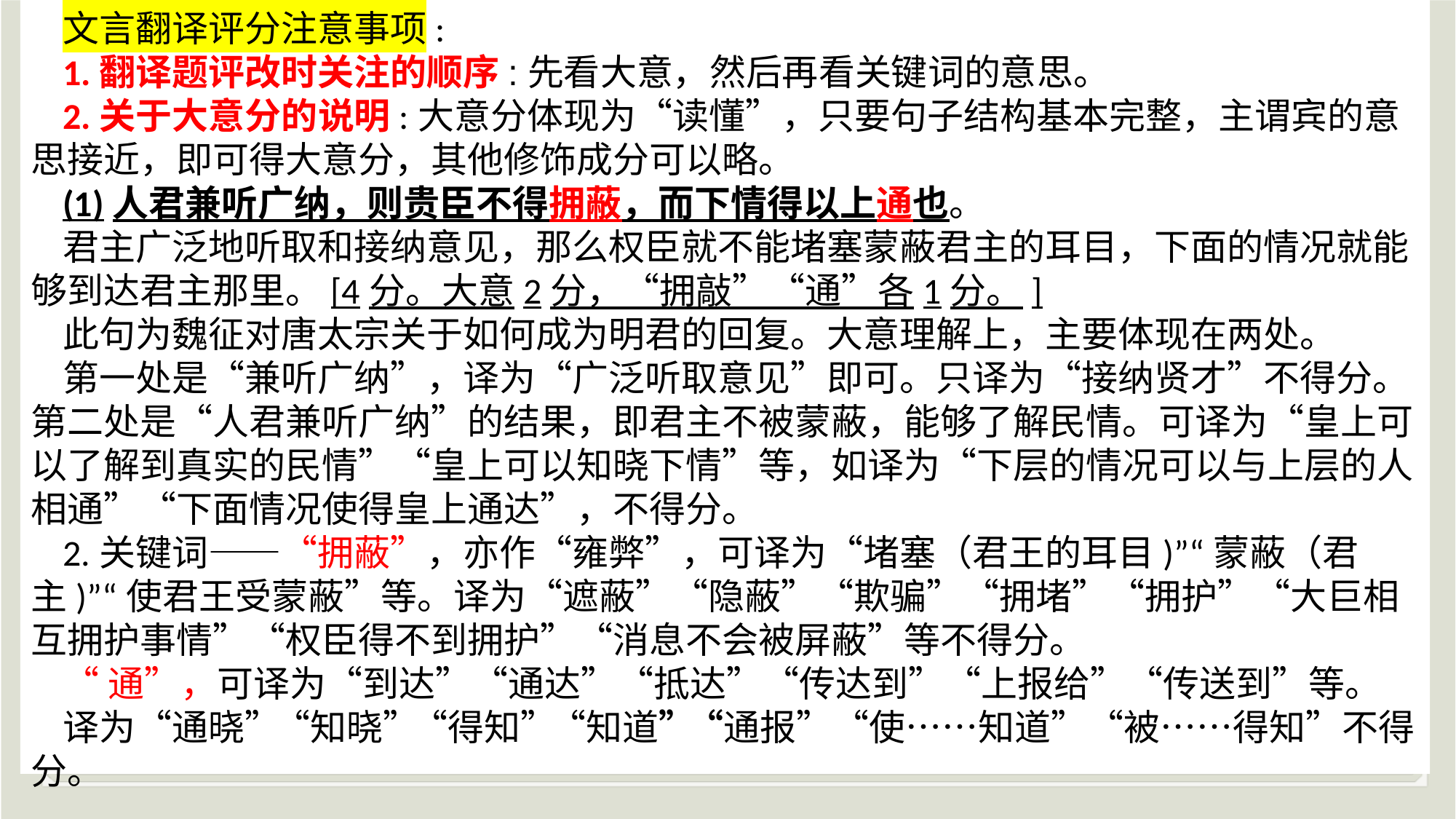

文言翻译评分注意事项:
1.翻译题评改时关注的顺序:先看大意，然后再看关键词的意思。
2.关于大意分的说明:大意分体现为“读懂”，只要句子结构基本完整，主谓宾的意思接近，即可得大意分，其他修饰成分可以略。
(1)人君兼听广纳，则贵臣不得拥蔽，而下情得以上通也。
君主广泛地听取和接纳意见，那么权臣就不能堵塞蒙蔽君主的耳目，下面的情况就能够到达君主那里。[4分。大意2分，“拥敲”“通”各1分。]
此句为魏征对唐太宗关于如何成为明君的回复。大意理解上，主要体现在两处。第一处是“兼听广纳”，译为“广泛听取意见”即可。只译为“接纳贤才”不得分。第二处是“人君兼听广纳”的结果，即君主不被蒙蔽，能够了解民情。可译为“皇上可以了解到真实的民情”“皇上可以知晓下情”等，如译为“下层的情况可以与上层的人相通”“下面情况使得皇上通达”，不得分。2.关键词——“拥蔽”，亦作“雍弊”，可译为“堵塞（君王的耳目)”“蒙蔽（君主)”“使君王受蒙蔽”等。译为“遮蔽”“隐蔽”“欺骗”“拥堵”“拥护”“大巨相互拥护事情”“权臣得不到拥护”“消息不会被屏蔽”等不得分。
“通”，可译为“到达”“通达”“抵达”“传达到”“上报给”“传送到”等。
译为“通晓”“知晓”“得知”“知道”“通报”“使……知道”“被……得知”不得分。